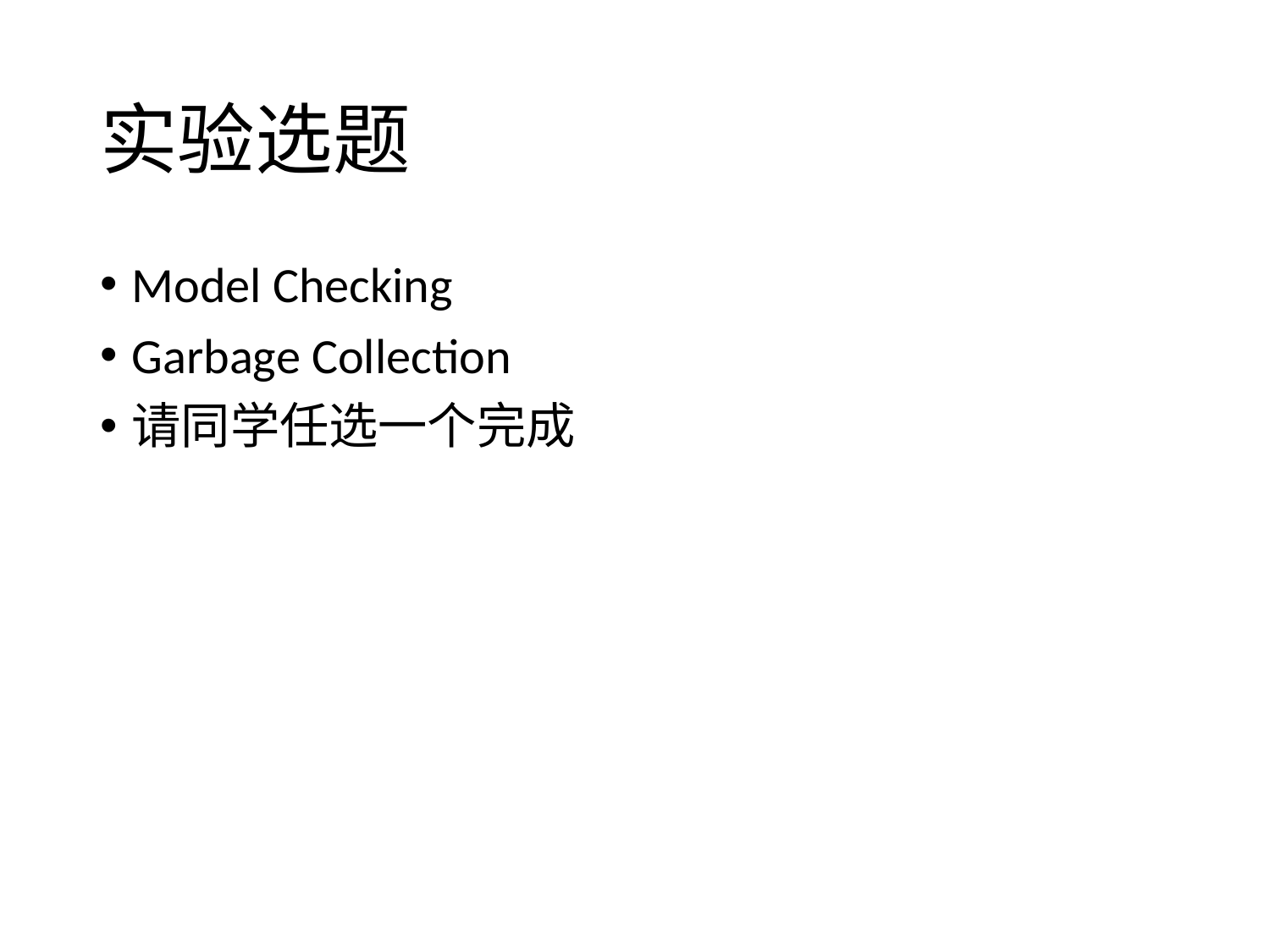

# 实验选题
Model Checking
Garbage Collection
请同学任选一个完成